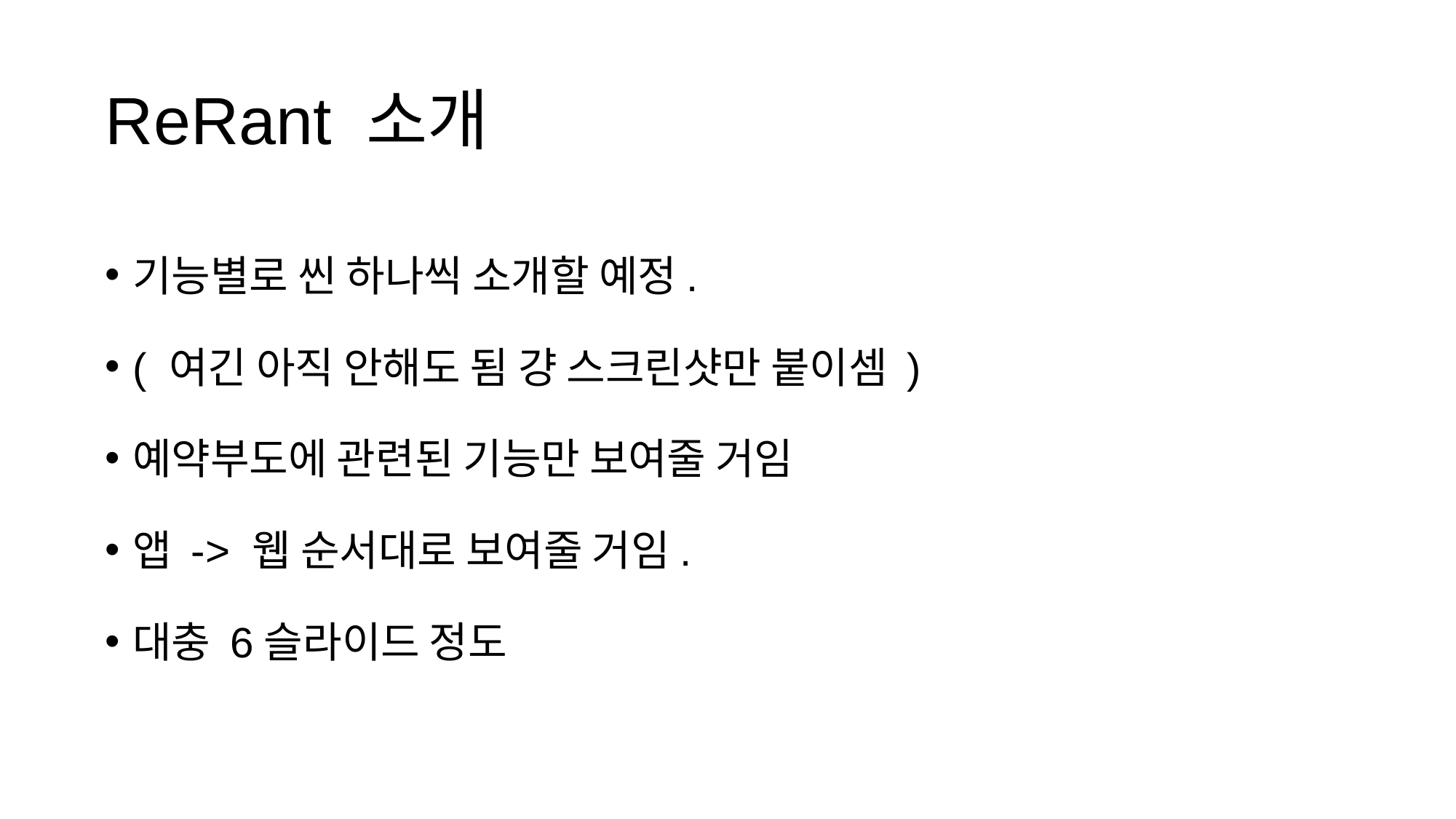

# ReRant 소개
기능별로 씬 하나씩 소개할 예정.
( 여긴 아직 안해도 됨 걍 스크린샷만 붙이셈 )
예약부도에 관련된 기능만 보여줄 거임
앱 -> 웹 순서대로 보여줄 거임.
대충 6슬라이드 정도